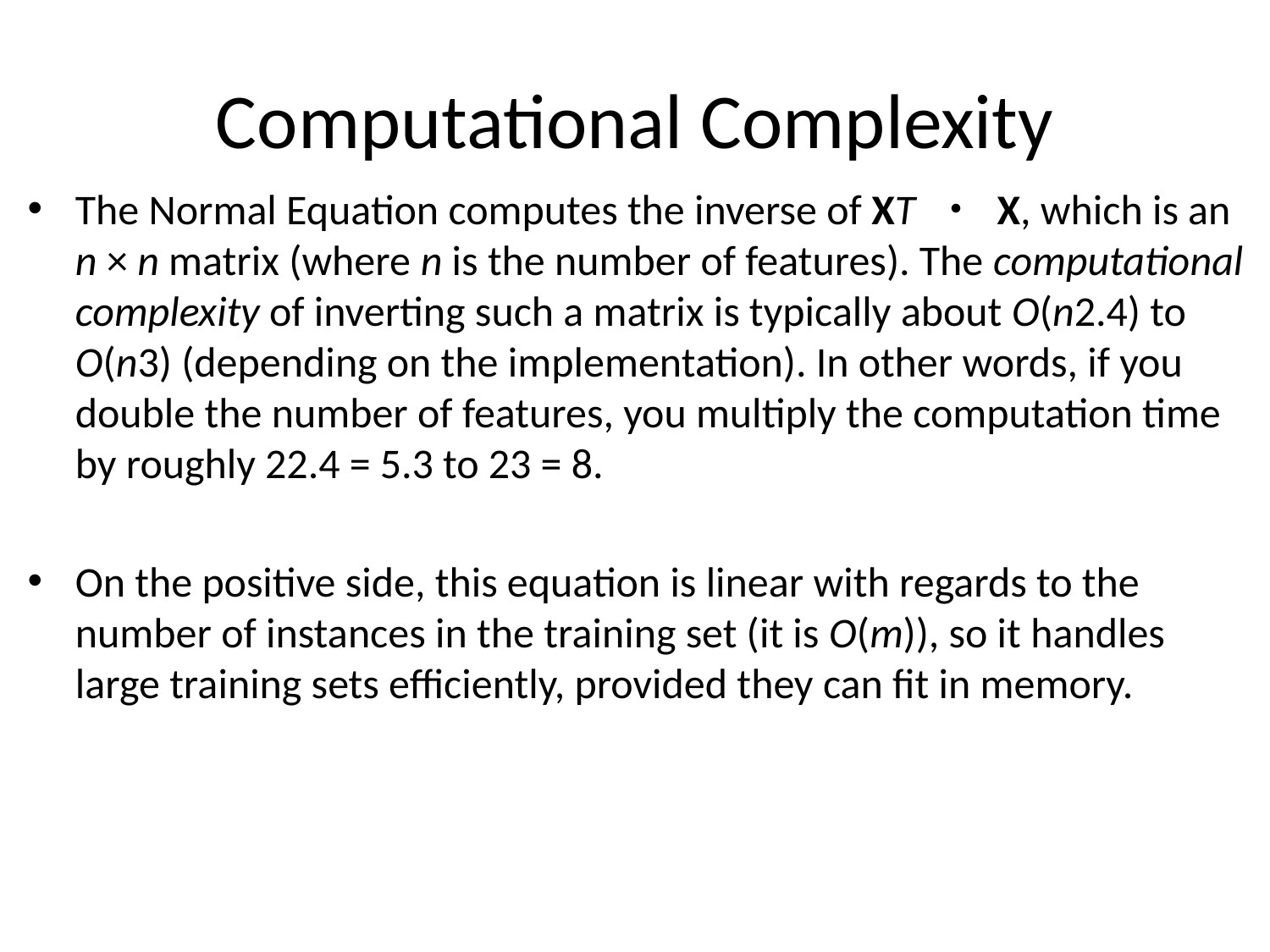

# Computational Complexity
The Normal Equation computes the inverse of XT ・ X, which is an n × n matrix (where n is the number of features). The computational complexity of inverting such a matrix is typically about O(n2.4) to O(n3) (depending on the implementation). In other words, if you double the number of features, you multiply the computation time by roughly 22.4 = 5.3 to 23 = 8.

On the positive side, this equation is linear with regards to the number of instances in the training set (it is O(m)), so it handles large training sets efficiently, provided they can fit in memory.